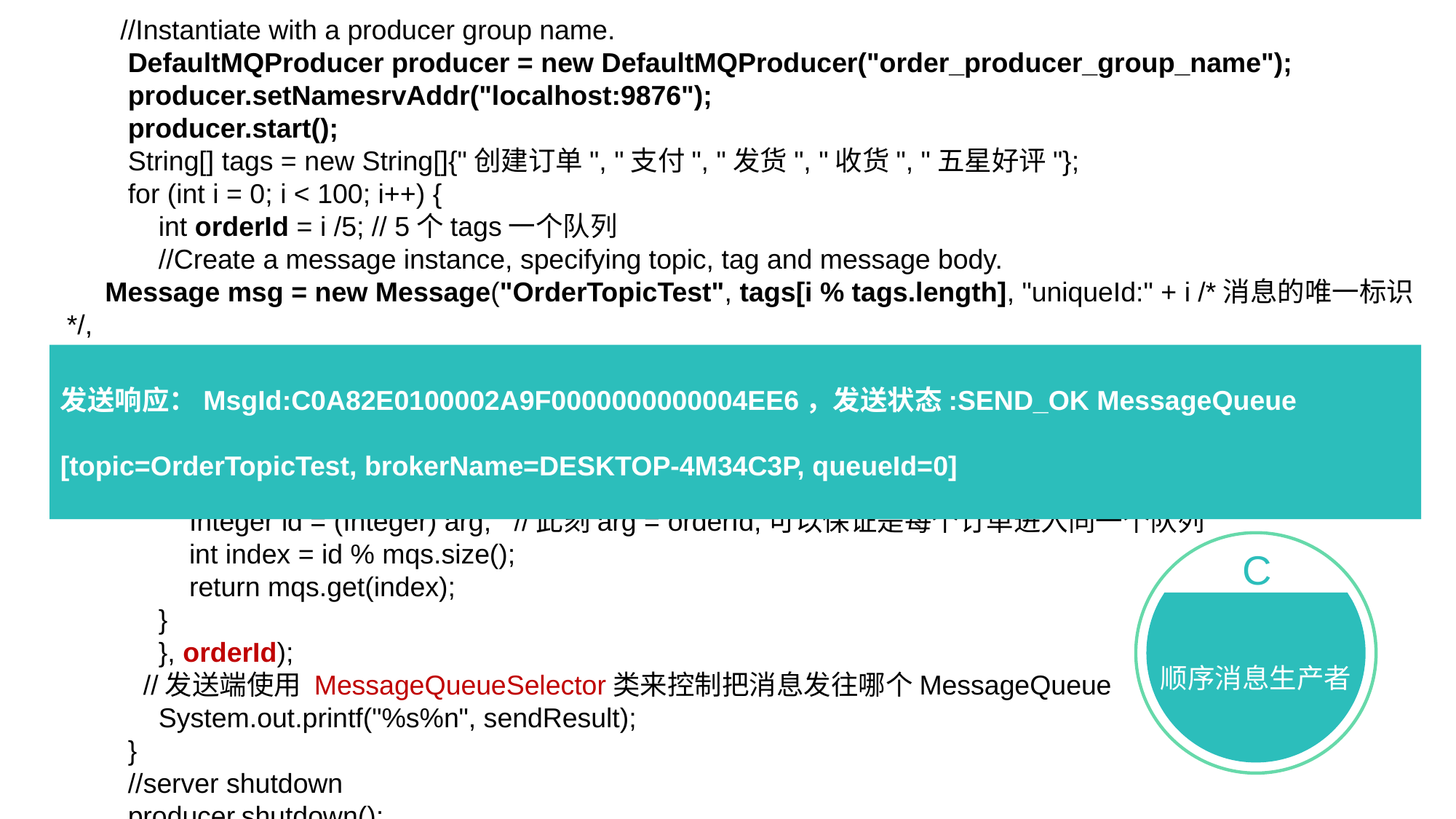

//Instantiate with a producer group name.
        DefaultMQProducer producer = new DefaultMQProducer("order_producer_group_name");
        producer.setNamesrvAddr("localhost:9876");
        producer.start();
        String[] tags = new String[]{"创建订单", "支付", "发货", "收货", "五星好评"};
        for (int i = 0; i < 100; i++) {
            int orderId = i /5; // 5个tags一个队列
            //Create a message instance, specifying topic, tag and message body.
     Message msg = new Message("OrderTopicTest", tags[i % tags.length], "uniqueId:" + i /*消息的唯一标识*/,
                        ("order_" + orderId + " " + tags[i % tags.length]).getBytes(RemotingHelper.DEFAULT_CHARSET));
           SendResult sendResult = producer.send(msg, new MessageQueueSelector() {
            @Override
            public MessageQueue select(List<MessageQueue> mqs, Message msg, Object arg) {
                Integer id = (Integer) arg;   //此刻arg = orderId,可以保证是每个订单进入同一个队列
                int index = id % mqs.size();
                return mqs.get(index);
            }
            }, orderId);
          //发送端使用 MessageQueueSelector类来控制把消息发往哪个MessageQueue
            System.out.printf("%s%n", sendResult);
        }
        //server shutdown
        producer.shutdown();
    }
发送响应：MsgId:C0A82E0100002A9F0000000000004EE6，发送状态:SEND_OK MessageQueue [topic=OrderTopicTest, brokerName=DESKTOP-4M34C3P, queueId=0]

C
顺序消息生产者